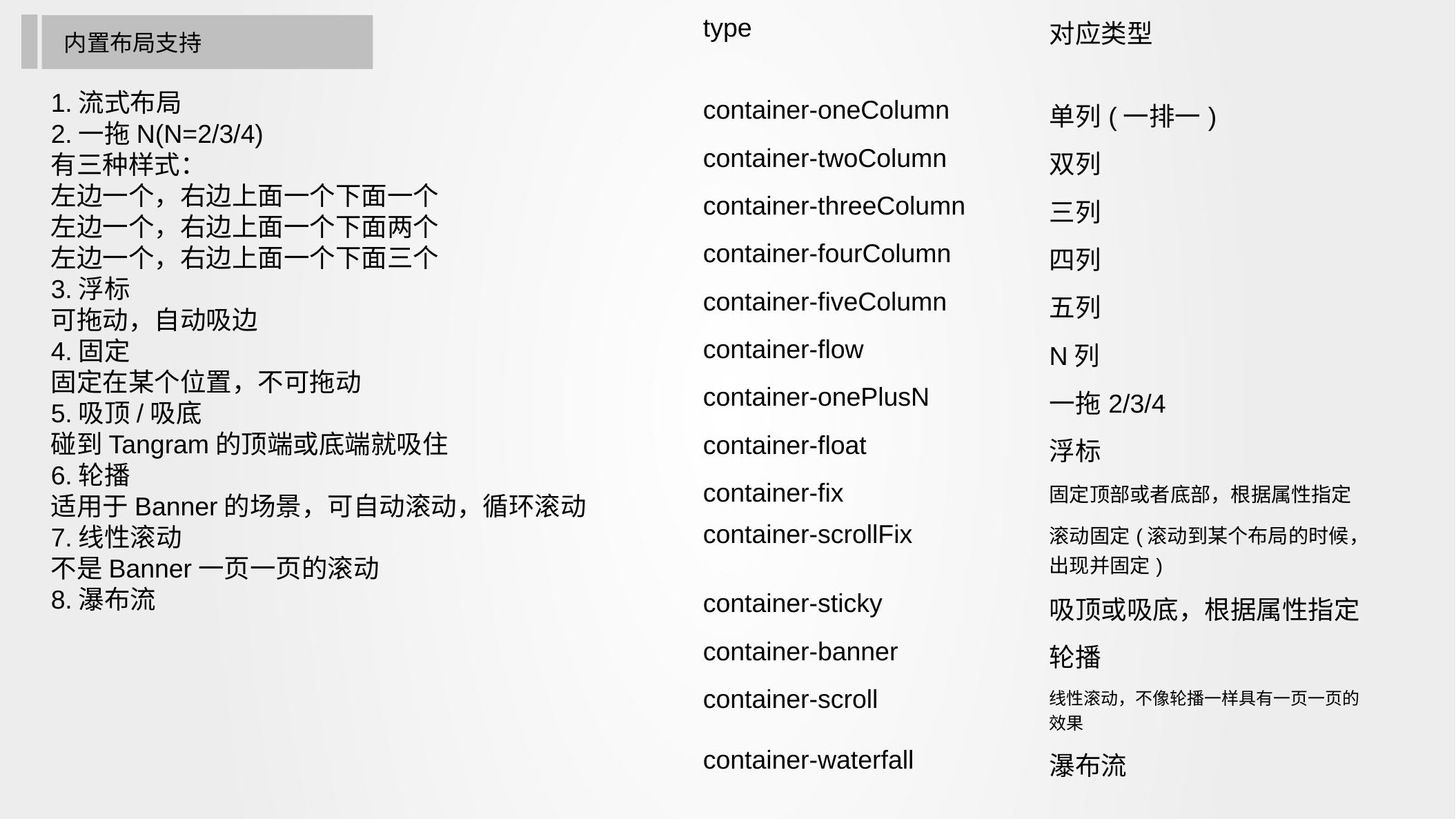

| type | 对应类型 |
| --- | --- |
| container-oneColumn | 单列(一排一) |
| container-twoColumn | 双列 |
| container-threeColumn | 三列 |
| container-fourColumn | 四列 |
| container-fiveColumn | 五列 |
| container-flow | N列 |
| container-onePlusN | 一拖2/3/4 |
| container-float | 浮标 |
| container-fix | 固定顶部或者底部，根据属性指定 |
| container-scrollFix | 滚动固定(滚动到某个布局的时候，出现并固定) |
| container-sticky | 吸顶或吸底，根据属性指定 |
| container-banner | 轮播 |
| container-scroll | 线性滚动，不像轮播一样具有一页一页的效果 |
| container-waterfall | 瀑布流 |

内置布局支持
1.流式布局
2.一拖N(N=2/3/4)
有三种样式：
左边一个，右边上面一个下面一个
左边一个，右边上面一个下面两个
左边一个，右边上面一个下面三个
3.浮标
可拖动，自动吸边
4.固定
固定在某个位置，不可拖动
5.吸顶/吸底
碰到Tangram的顶端或底端就吸住
6.轮播
适用于Banner的场景，可自动滚动，循环滚动
7.线性滚动
不是Banner一页一页的滚动
8.瀑布流